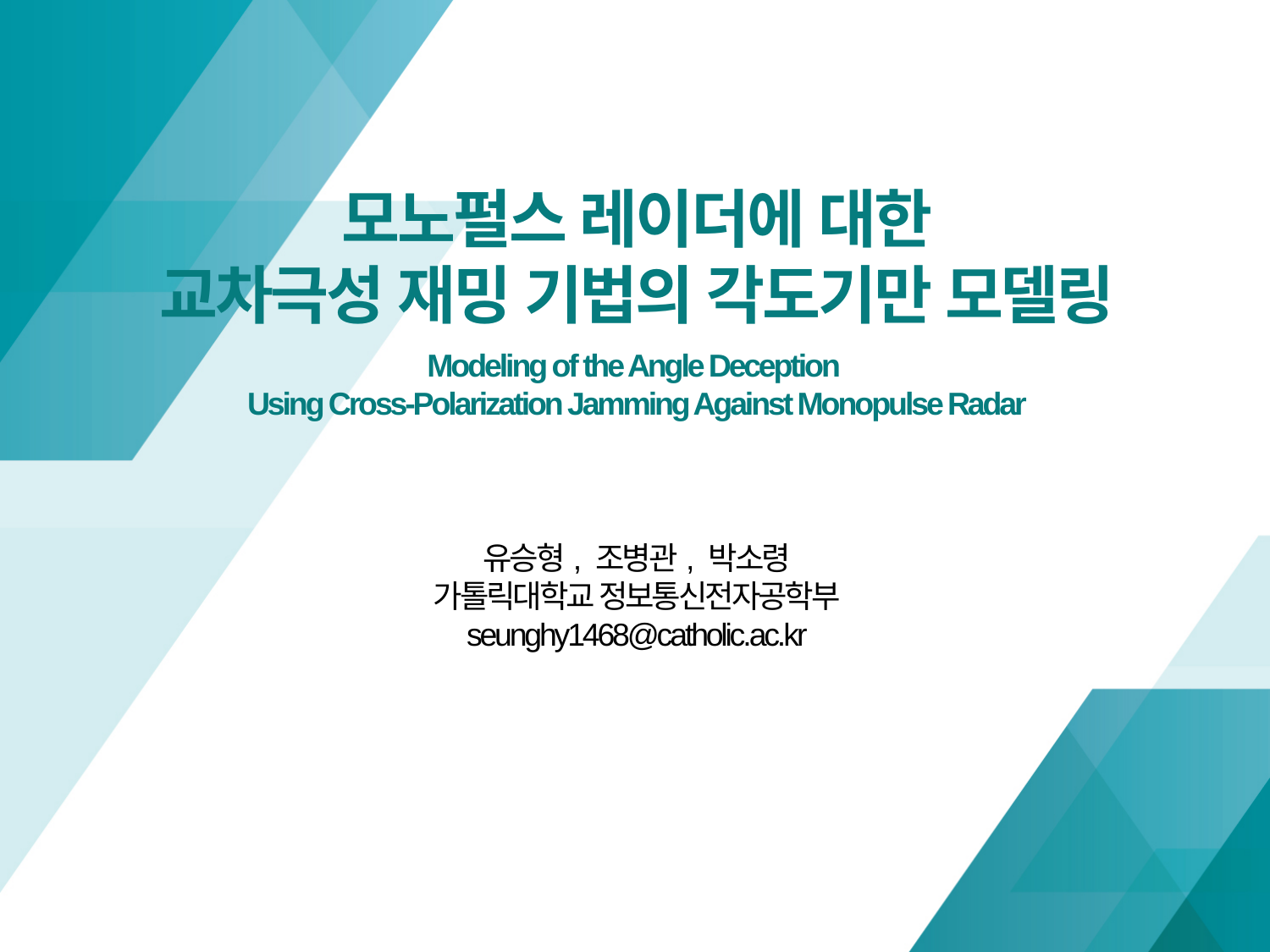

모노펄스 레이더에 대한
교차극성 재밍 기법의 각도기만 모델링
Modeling of the Angle Deception
Using Cross-Polarization Jamming Against Monopulse Radar
유승형, 조병관, 박소령
가톨릭대학교 정보통신전자공학부
seunghy1468@catholic.ac.kr